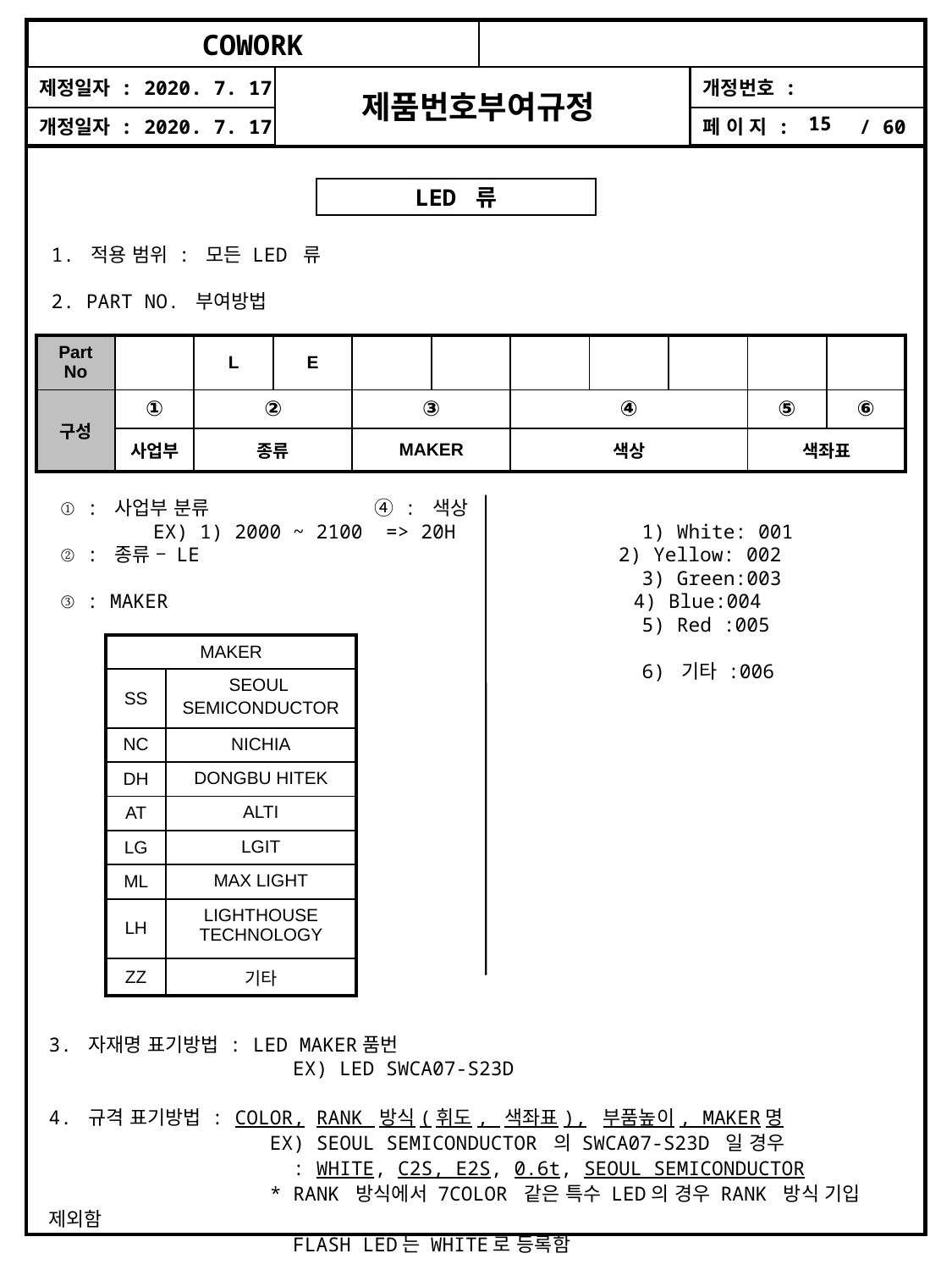

LED 류
1. 적용 범위 : 모든 LED 류

2. PART NO. 부여방법
| Part No |  | L | E |  |  |  |  |  |  |  |
| --- | --- | --- | --- | --- | --- | --- | --- | --- | --- | --- |
| 구성 | ① | ② |  | ③ |  | ④ |  |  | ⑤ | ⑥ |
|  | 사업부 | 종류 |  | MAKER |  | 색상 |  |  | 색좌표 |  |

 ① : 사업부 분류                              ④ : 색상
         EX) 1) 2000 ~ 2100  => 20H                1) White: 001
 ② : 종류 – LE                                    2) Yellow: 002
                                                   3) Green:003
 ③ : MAKER                                        4) Blue:004
                                                   5) Red :005
                                                   6) 기타 :006

3. 자재명 표기방법 : LED MAKER품번
                     EX) LED SWCA07-S23D

4. 규격 표기방법 : COLOR, RANK 방식(휘도, 색좌표), 부품높이, MAKER명
                   EX) SEOUL SEMICONDUCTOR 의 SWCA07-S23D 일 경우
                     : WHITE, C2S, E2S, 0.6t, SEOUL SEMICONDUCTOR
                   * RANK 방식에서 7COLOR 같은 특수 LED의 경우 RANK 방식 기입 제외함
                     FLASH LED는 WHITE로 등록함

| MAKER |  |
| --- | --- |
| SS | SEOUL SEMICONDUCTOR |
| NC | NICHIA |
| DH | DONGBU HITEK |
| AT | ALTI |
| LG | LGIT |
| ML | MAX LIGHT |
| LH | LIGHTHOUSE TECHNOLOGY |
| ZZ | 기타 |